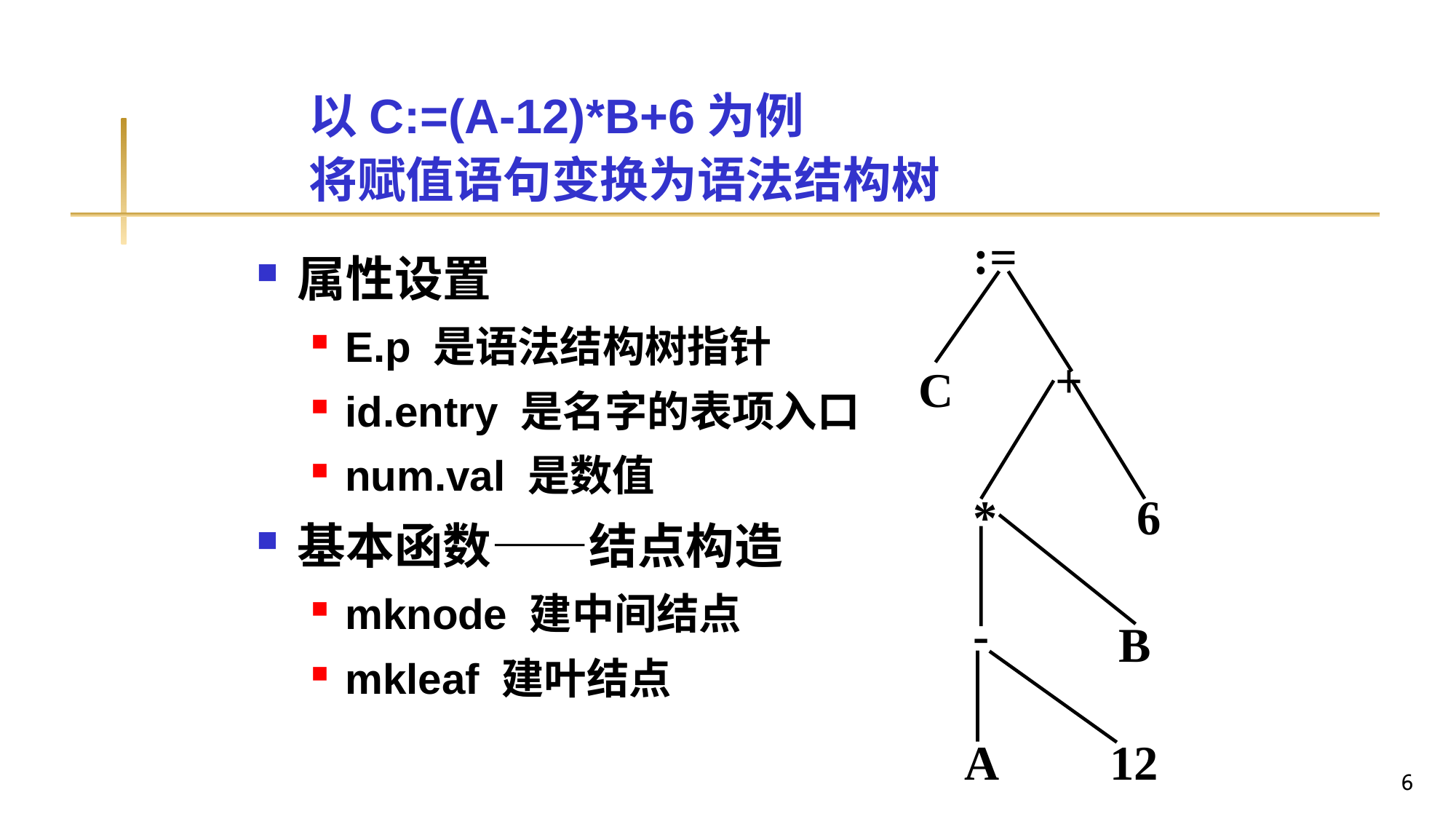

# 以C:=(A-12)*B+6为例 将赋值语句变换为语法结构树
:=

+

C
*

6
-

B
A
12
属性设置
E.p 是语法结构树指针
id.entry 是名字的表项入口
num.val 是数值
基本函数——结点构造
mknode 建中间结点
mkleaf 建叶结点
6